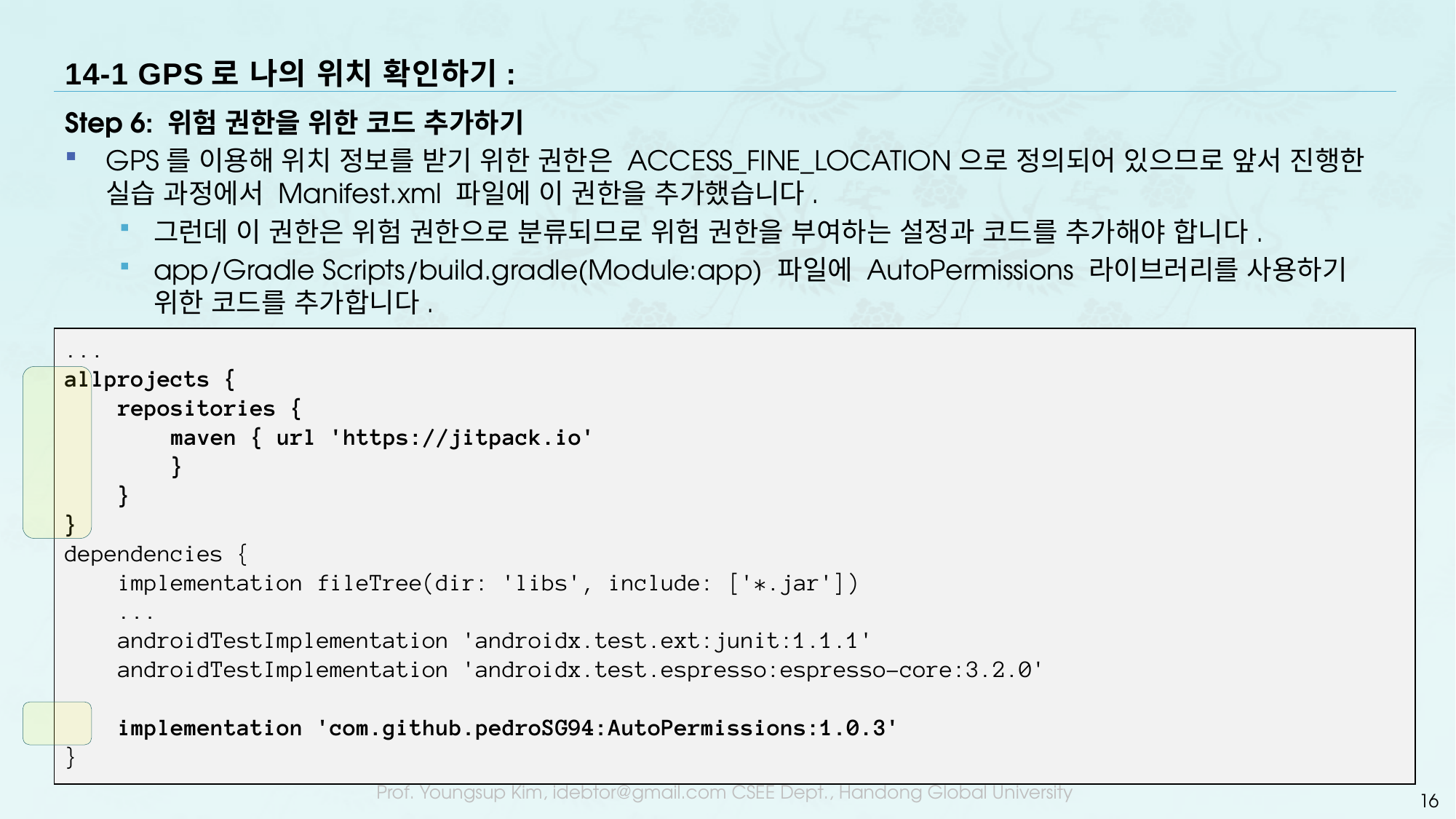

# 14-1 GPS로 나의 위치 확인하기:
Step 6: 위험 권한을 위한 코드 추가하기
GPS를 이용해 위치 정보를 받기 위한 권한은 ACCESS_FINE_LOCATION으로 정의되어 있으므로 앞서 진행한 실습 과정에서 Manifest.xml 파일에 이 권한을 추가했습니다.
그런데 이 권한은 위험 권한으로 분류되므로 위험 권한을 부여하는 설정과 코드를 추가해야 합니다.
app/Gradle Scripts/build.gradle(Module:app) 파일에 AutoPermissions 라이브러리를 사용하기 위한 코드를 추가합니다.
...
allprojects {
    repositories {
        maven { url 'https://jitpack.io'
        }
    }
}
dependencies {
    implementation fileTree(dir: 'libs', include: ['*.jar'])
    ...
    androidTestImplementation 'androidx.test.ext:junit:1.1.1'
    androidTestImplementation 'androidx.test.espresso:espresso-core:3.2.0'

    implementation 'com.github.pedroSG94:AutoPermissions:1.0.3'
}

16